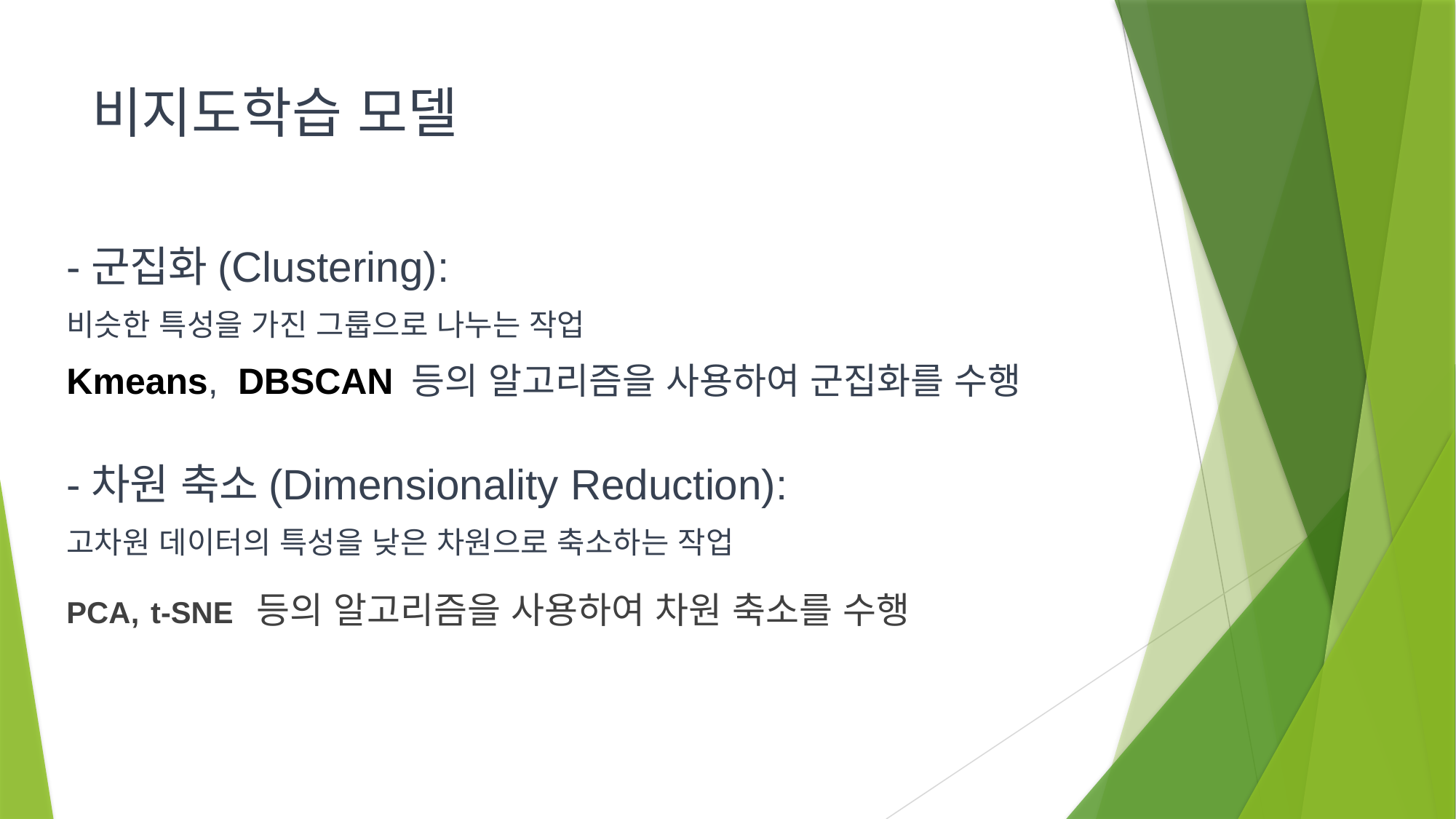

# 비지도학습 모델
-군집화(Clustering):
비슷한 특성을 가진 그룹으로 나누는 작업
Kmeans,  DBSCAN 등의 알고리즘을 사용하여 군집화를 수행

-차원 축소(Dimensionality Reduction):
고차원 데이터의 특성을 낮은 차원으로 축소하는 작업
PCA, t-SNE 등의 알고리즘을 사용하여 차원 축소를 수행